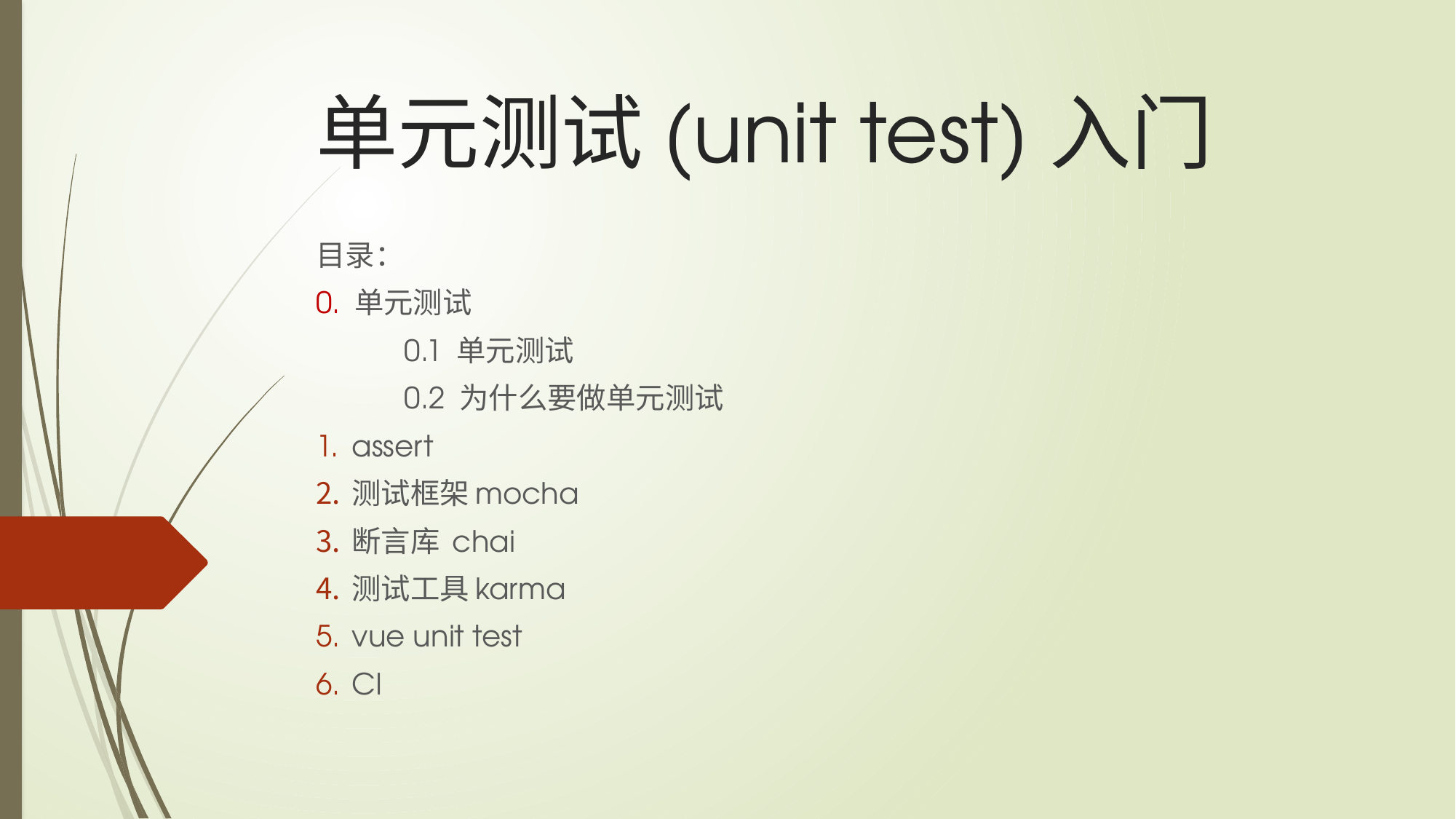

# 单元测试(unit test)入门
目录：
0. 单元测试
	0.1 单元测试
	0.2 为什么要做单元测试
assert
测试框架mocha
断言库 chai
测试工具karma
vue unit test
CI